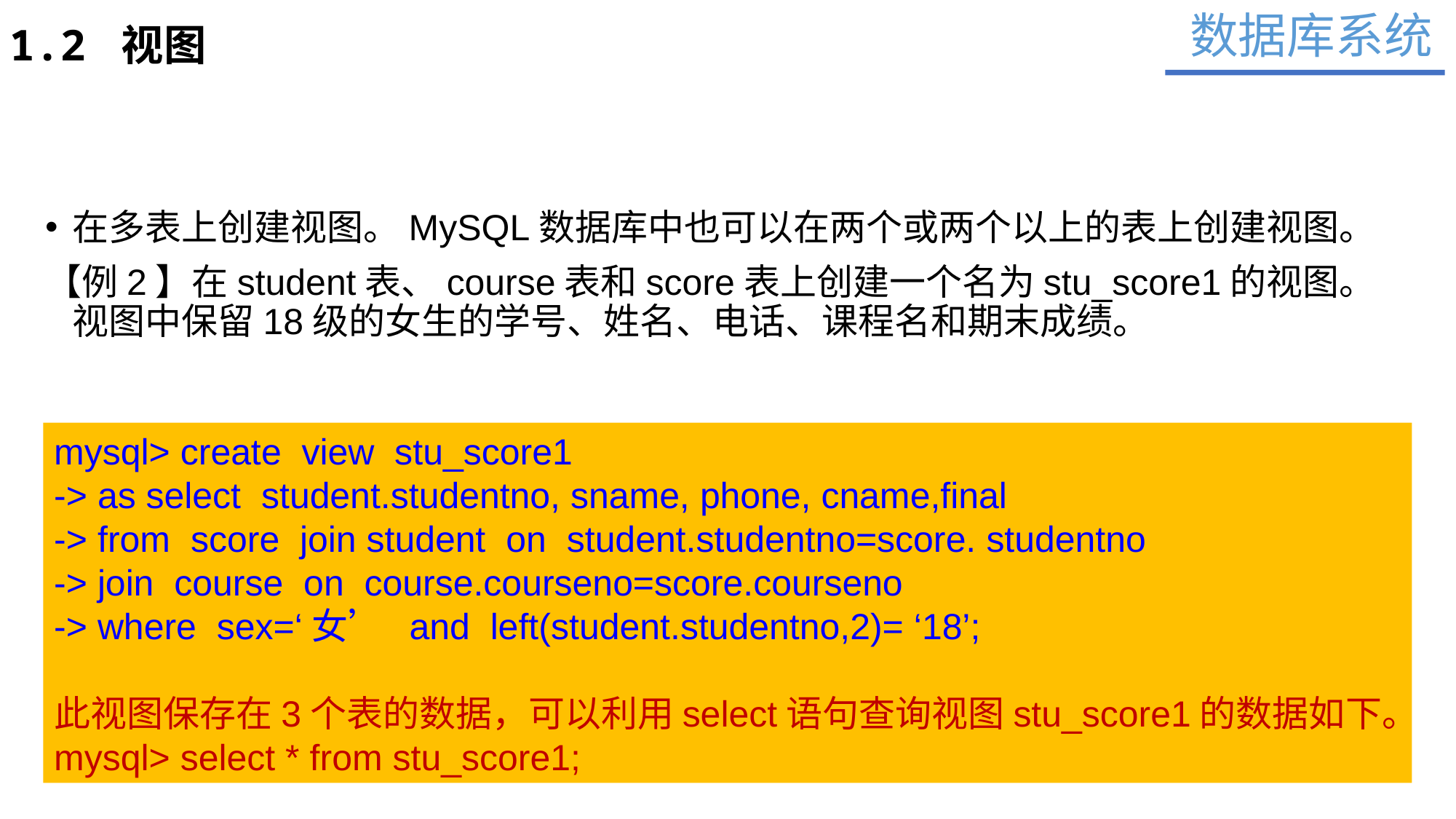

数据库系统
1.2 视图

在多表上创建视图。MySQL数据库中也可以在两个或两个以上的表上创建视图。
【例2】在student表、course表和score表上创建一个名为stu_score1的视图。视图中保留18级的女生的学号、姓名、电话、课程名和期末成绩。
mysql> create  view  stu_score1
-> as select  student.studentno, sname, phone, cname,final
-> from  score  join student  on  student.studentno=score. studentno
-> join  course  on  course.courseno=score.courseno
-> where  sex=‘女’  and  left(student.studentno,2)= ‘18’;

此视图保存在3个表的数据，可以利用select语句查询视图stu_score1的数据如下。
mysql> select * from stu_score1;